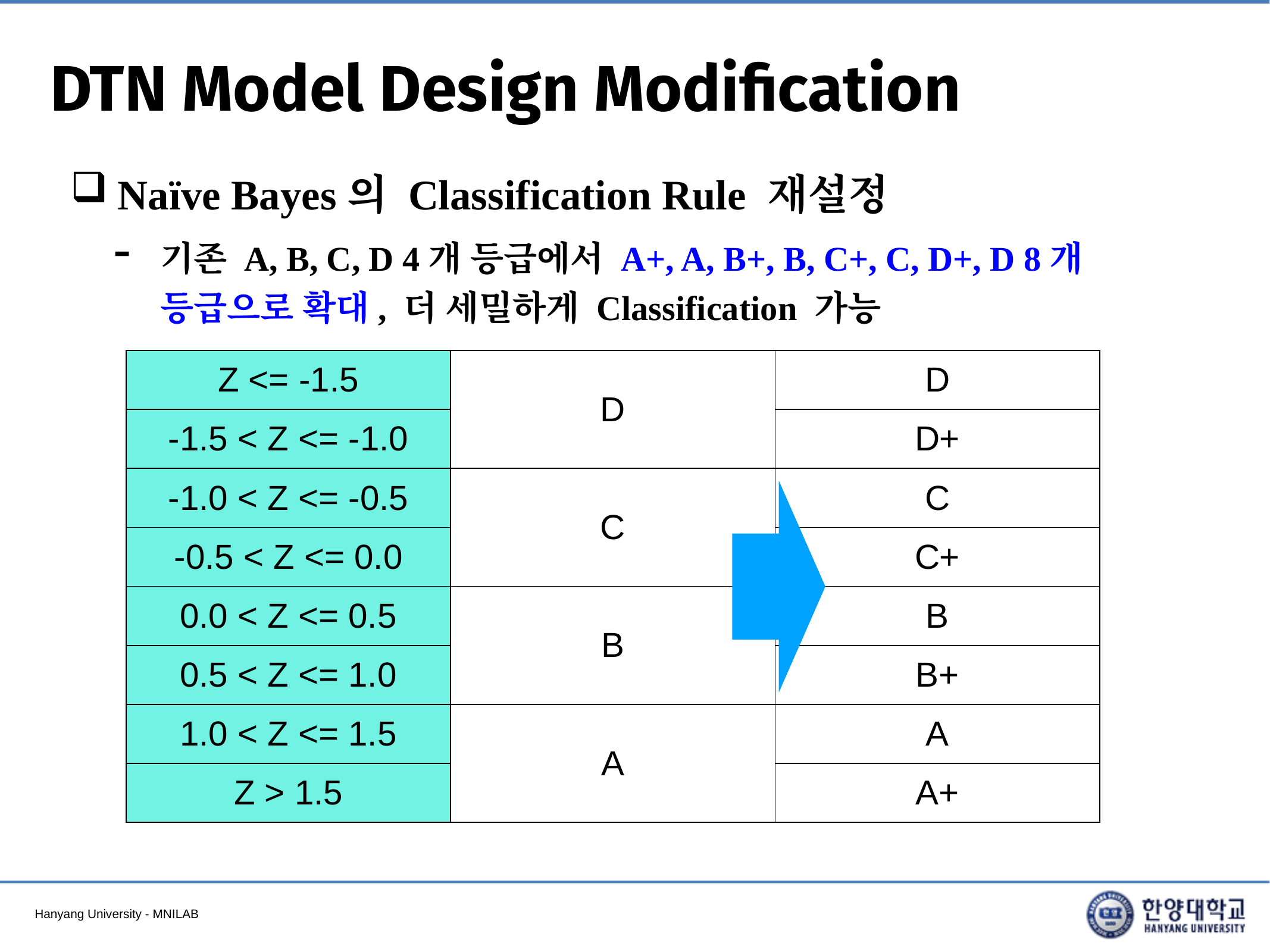

# DTN Model Design Modification
Naïve Bayes의 Classification Rule 재설정
기존 A, B, C, D 4개 등급에서 A+, A, B+, B, C+, C, D+, D 8개 등급으로 확대, 더 세밀하게 Classification 가능
| Z <= -1.5 | D | D |
| --- | --- | --- |
| -1.5 < Z <= -1.0 |  | D+ |
| -1.0 < Z <= -0.5 | C | C |
| -0.5 < Z <= 0.0 |  | C+ |
| 0.0 < Z <= 0.5 | B | B |
| 0.5 < Z <= 1.0 |  | B+ |
| 1.0 < Z <= 1.5 | A | A |
| Z > 1.5 |  | A+ |